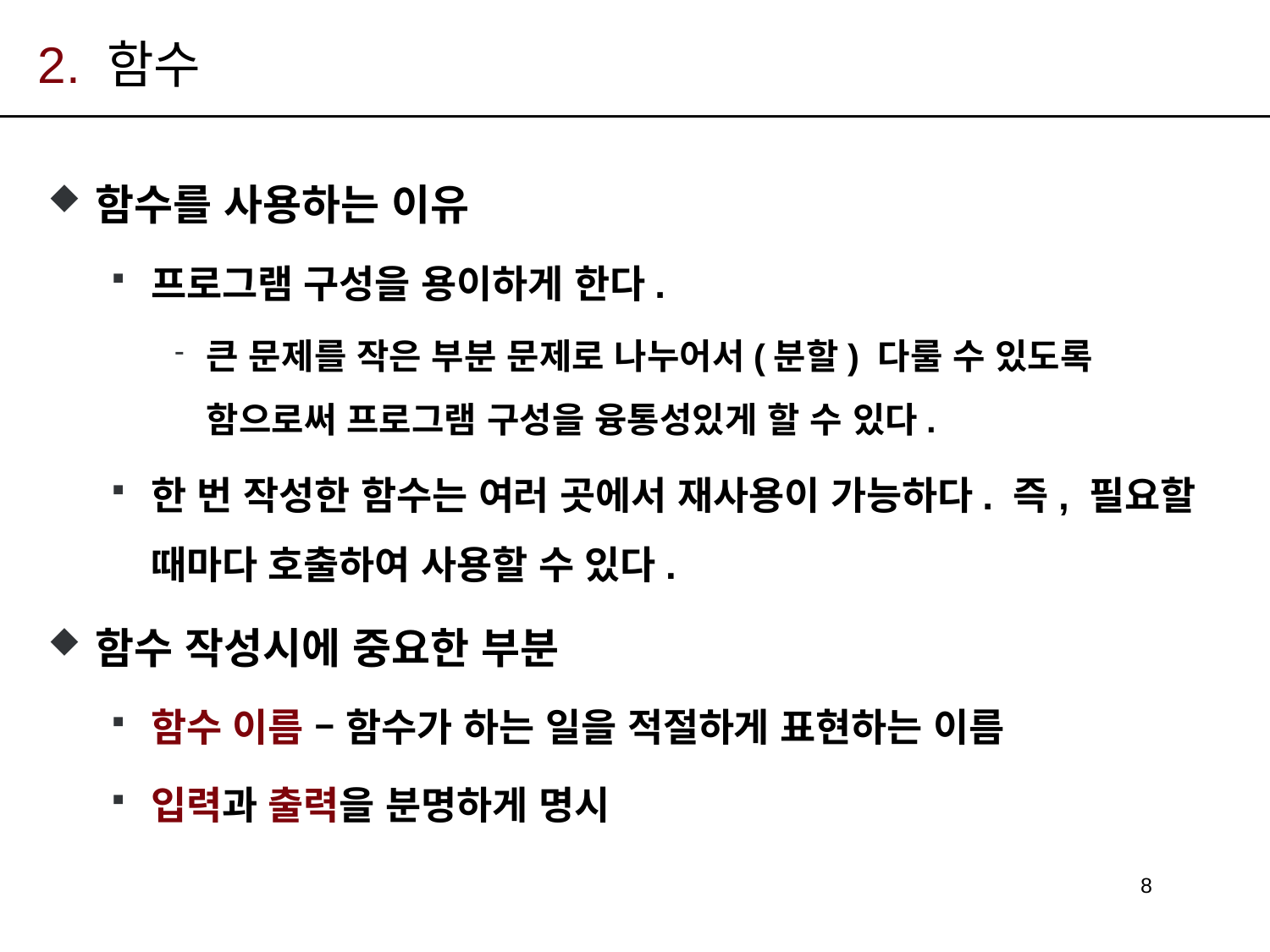

# 2. 함수
함수를 사용하는 이유
프로그램 구성을 용이하게 한다.
큰 문제를 작은 부분 문제로 나누어서(분할) 다룰 수 있도록 함으로써 프로그램 구성을 융통성있게 할 수 있다.
한 번 작성한 함수는 여러 곳에서 재사용이 가능하다. 즉, 필요할 때마다 호출하여 사용할 수 있다.
함수 작성시에 중요한 부분
함수 이름 – 함수가 하는 일을 적절하게 표현하는 이름
입력과 출력을 분명하게 명시
8